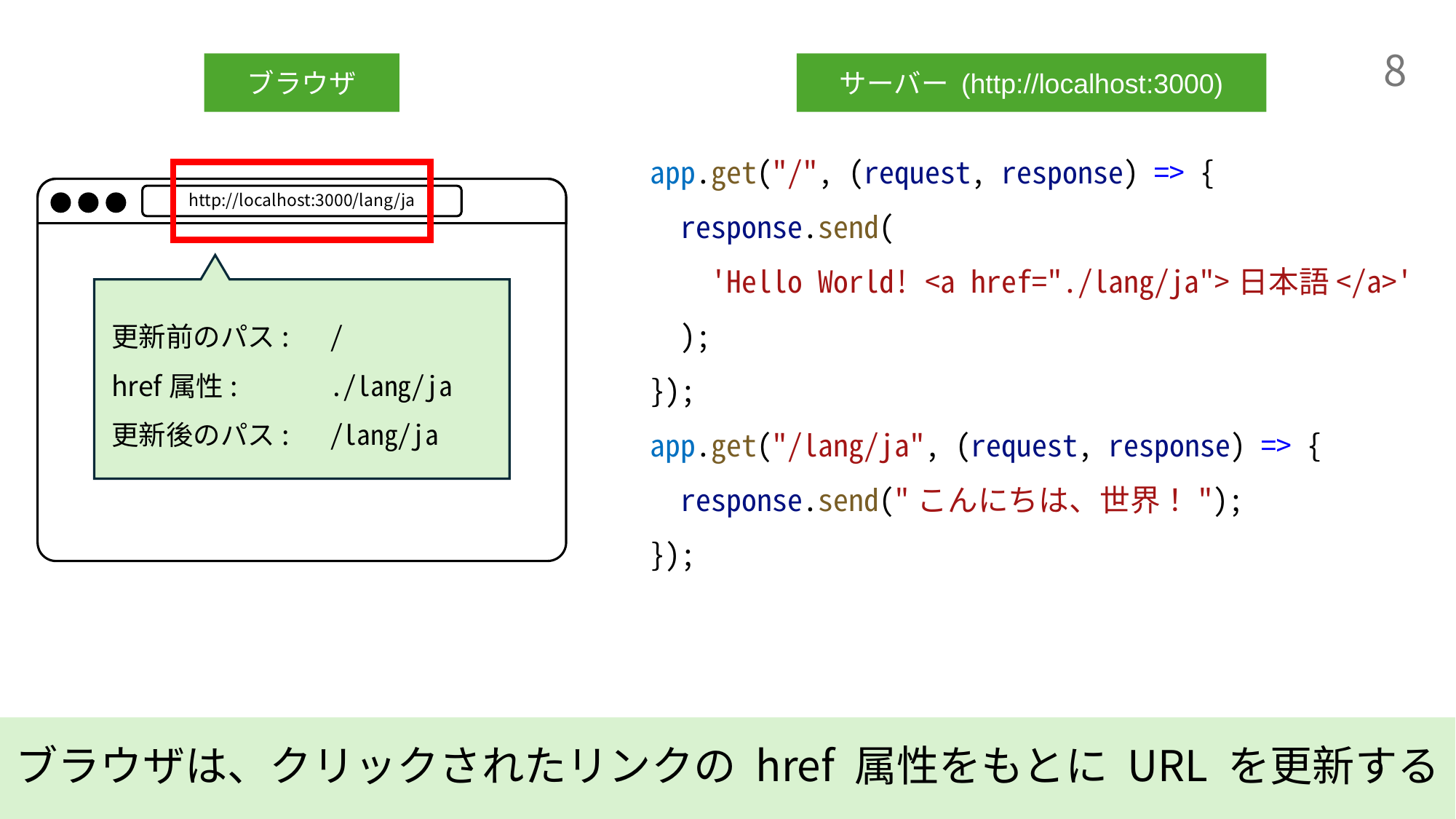

8

http://localhost:3000/lang/ja
更新前のパス:	/
href属性:	./lang/ja
更新後のパス:	/lang/ja
ブラウザは、クリックされたリンクの href 属性をもとに URL を更新する